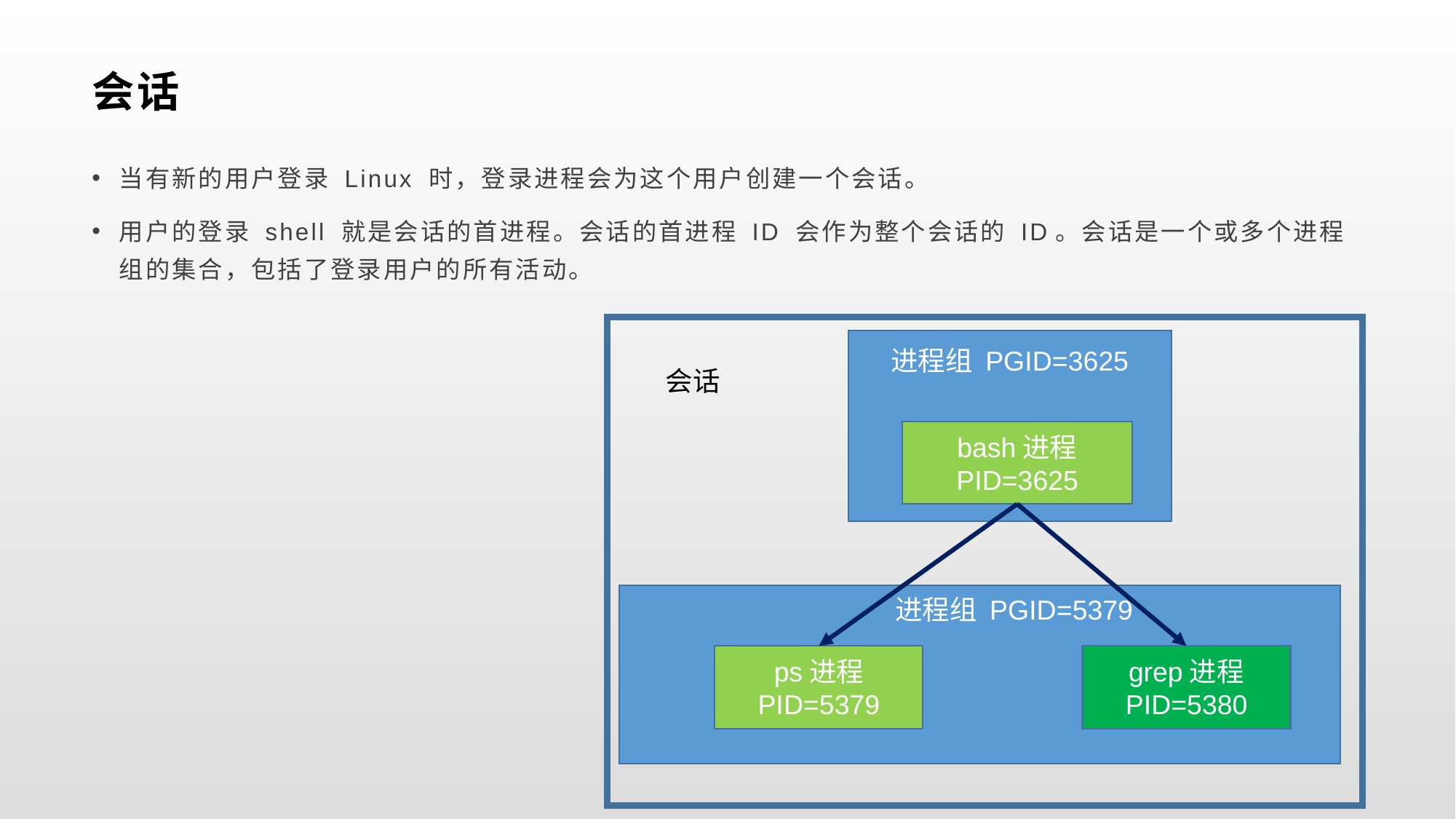

# 会话
当有新的用户登录 Linux 时，登录进程会为这个用户创建一个会话。
用户的登录 shell 就是会话的首进程。会话的首进程 ID 会作为整个会话的 ID。会话是一个或多个进程组的集合，包括了登录用户的所有活动。

进程组 PGID=3625

会话
bash进程 PID=3625
          进程组 PGID=5379

ps进程 PID=5379
grep进程 PID=5380